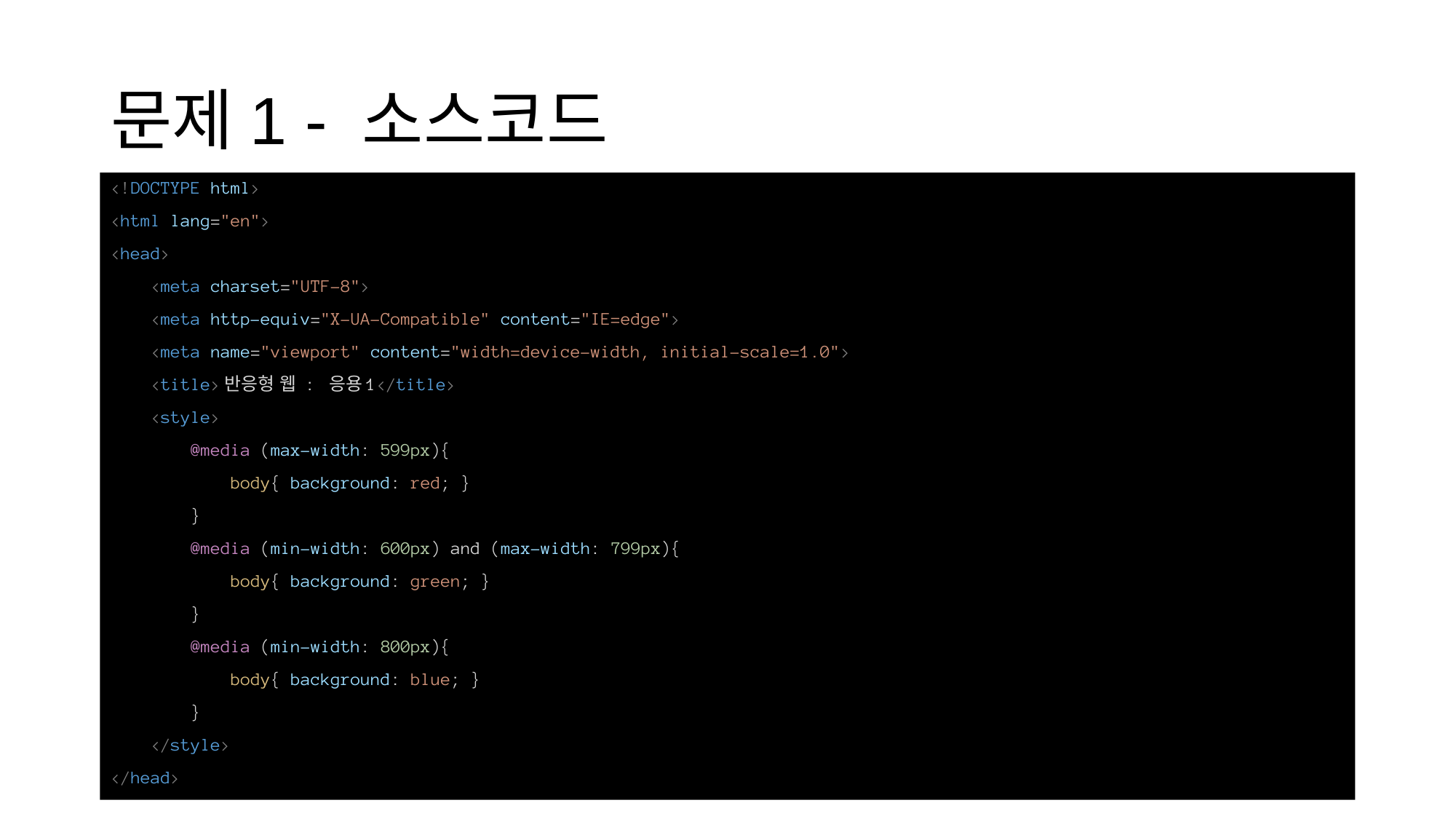

# 문제1 - 소스코드
<!DOCTYPE html>
<html lang="en">
<head>
    <meta charset="UTF-8">
    <meta http-equiv="X-UA-Compatible" content="IE=edge">
    <meta name="viewport" content="width=device-width, initial-scale=1.0">
    <title>반응형 웹 : 응용1</title>
    <style>
        @media (max-width: 599px){
            body{ background: red; }
        }
        @media (min-width: 600px) and (max-width: 799px){
            body{ background: green; }
        }
        @media (min-width: 800px){
            body{ background: blue; }
        }
    </style>
</head>